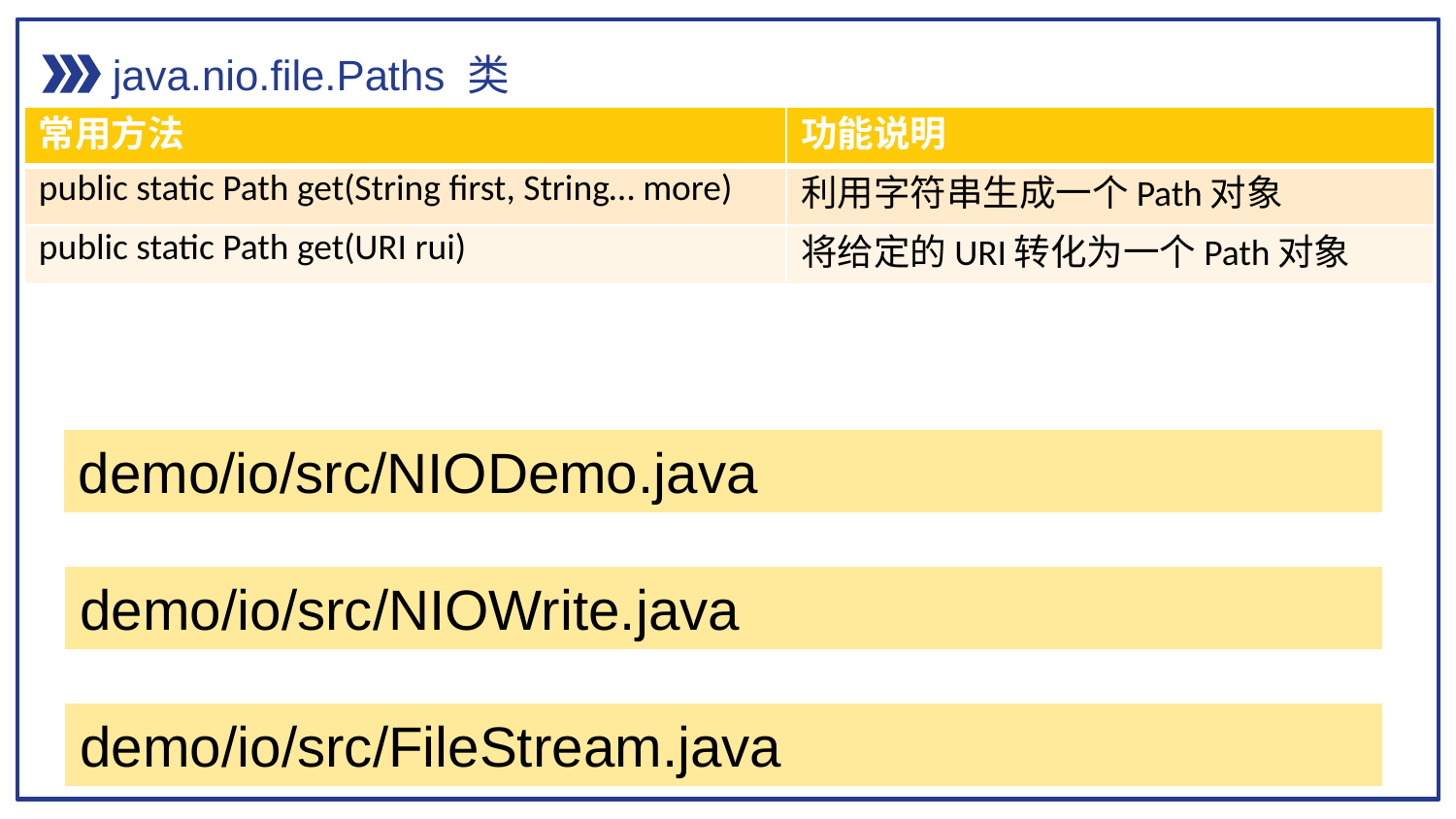

java.nio.file.Paths 类

| 常用方法 | 功能说明 |
| --- | --- |
| public static Path get(String first, String… more) | 利用字符串生成一个Path对象 |
| public static Path get(URI rui) | 将给定的URI转化为一个Path对象 |
demo/io/src/NIODemo.java
demo/io/src/NIOWrite.java
demo/io/src/FileStream.java